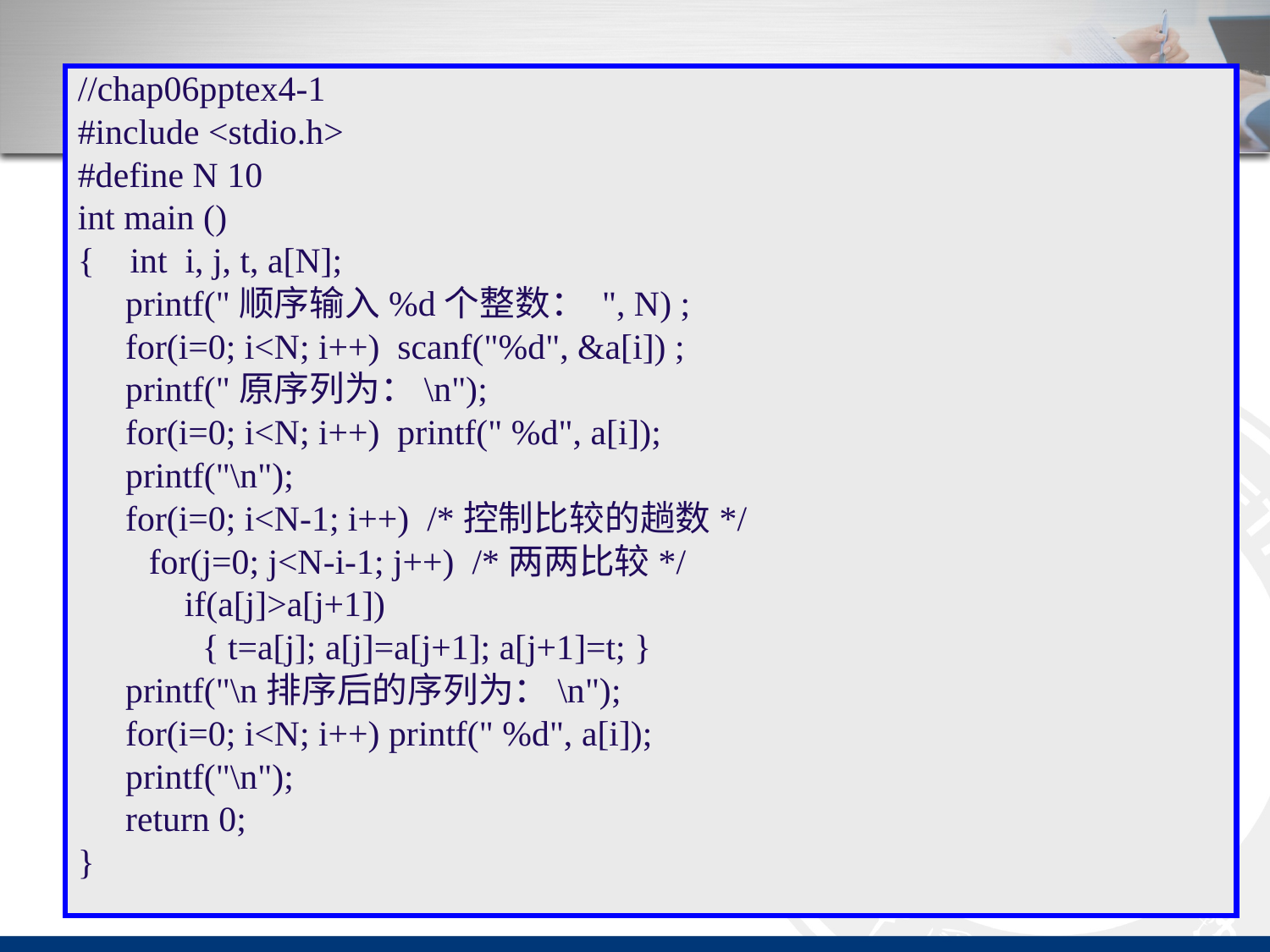

//chap06pptex4-1
#include <stdio.h>
#define N 10
int main ()
{    int  i, j, t, a[N];
	printf("顺序输入%d个整数： ", N) ;
	for(i=0; i<N; i++)  scanf("%d", &a[i]) ;
	printf("原序列为：\n");
	for(i=0; i<N; i++)  printf(" %d", a[i]);
	printf("\n");
	for(i=0; i<N-1; i++)  /*控制比较的趟数*/
        for(j=0; j<N-i-1; j++)  /*两两比较*/
            if(a[j]>a[j+1])
              { t=a[j]; a[j]=a[j+1]; a[j+1]=t; }
	printf("\n排序后的序列为：\n");
	for(i=0; i<N; i++) printf(" %d", a[i]);
	printf("\n");
	return 0;
}
# 冒泡法排序